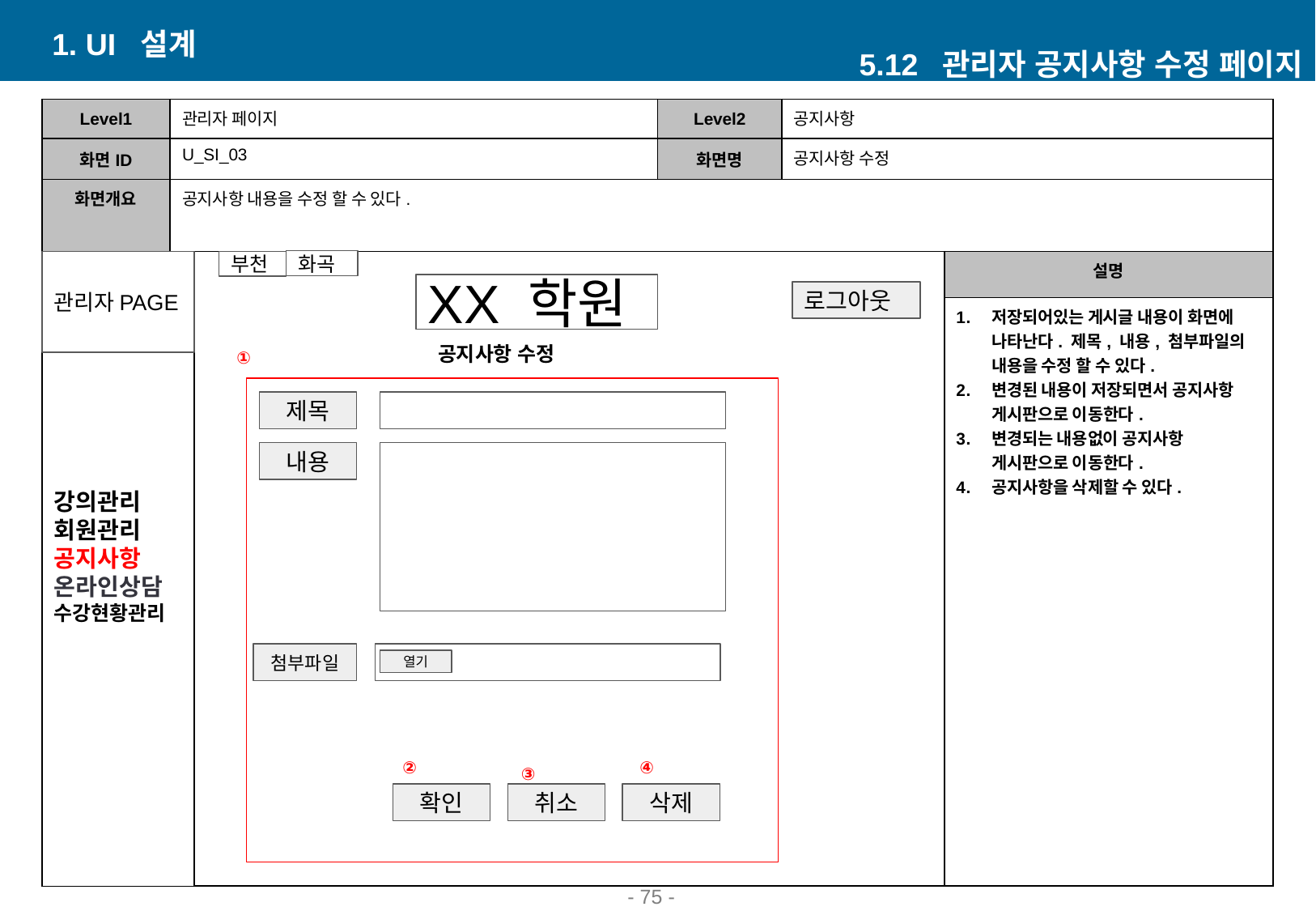

1. UI  설계
5.12  관리자 공지사항 수정 페이지
| Level1 | 관리자 페이지 | Level2 | 공지사항 |  |
| --- | --- | --- | --- | --- |
| 화면ID | U\_SI\_03 | 화면명 | 공지사항 수정 |  |
| 화면개요 | 공지사항 내용을 수정 할 수 있다. |  |  |  |
|  |  |  |  | 설명 |
|  |  |  |  | 저장되어있는 게시글 내용이 화면에 나타난다. 제목, 내용, 첨부파일의 내용을 수정 할 수 있다. 변경된 내용이 저장되면서 공지사항 게시판으로 이동한다. 변경되는 내용없이 공지사항 게시판으로 이동한다. 공지사항을 삭제할 수 있다. |
화곡
관리자PAGE
부천
강의관리
회원관리
공지사항
온라인상담
수강현황관리

XX 학원
로그아웃

공지사항 수정
①

제목

내용

첨부파일

열기
④
②
③
확인
취소
삭제
- 75 -